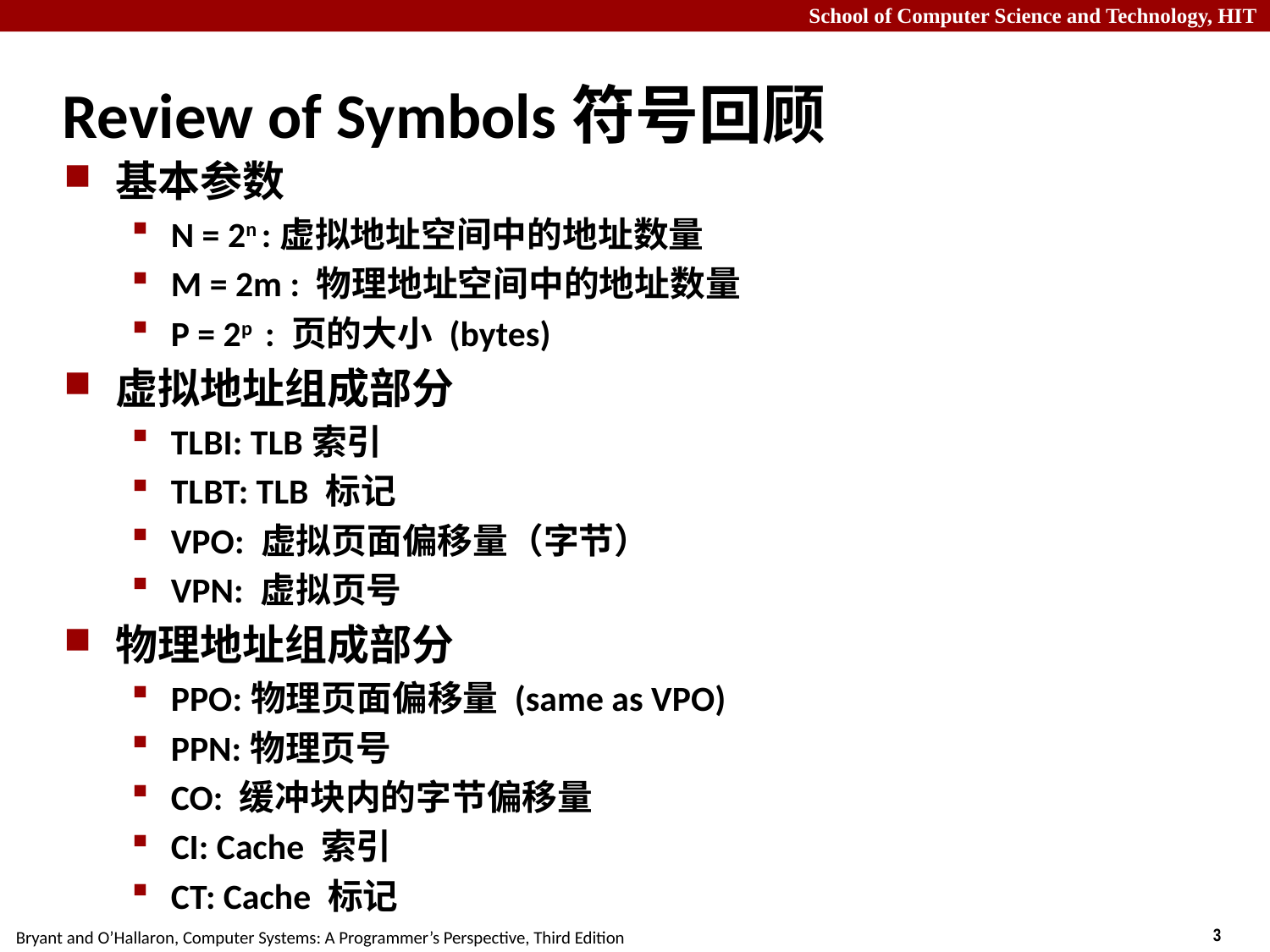

# Review of Symbols符号回顾
基本参数
N = 2n :虚拟地址空间中的地址数量
M = 2m : 物理地址空间中的地址数量
P = 2p  : 页的大小 (bytes)
虚拟地址组成部分
TLBI: TLB索引
TLBT: TLB 标记
VPO: 虚拟页面偏移量（字节）
VPN: 虚拟页号
物理地址组成部分
PPO:物理页面偏移量 (same as VPO)
PPN:物理页号
CO: 缓冲块内的字节偏移量
CI: Cache 索引
CT: Cache 标记